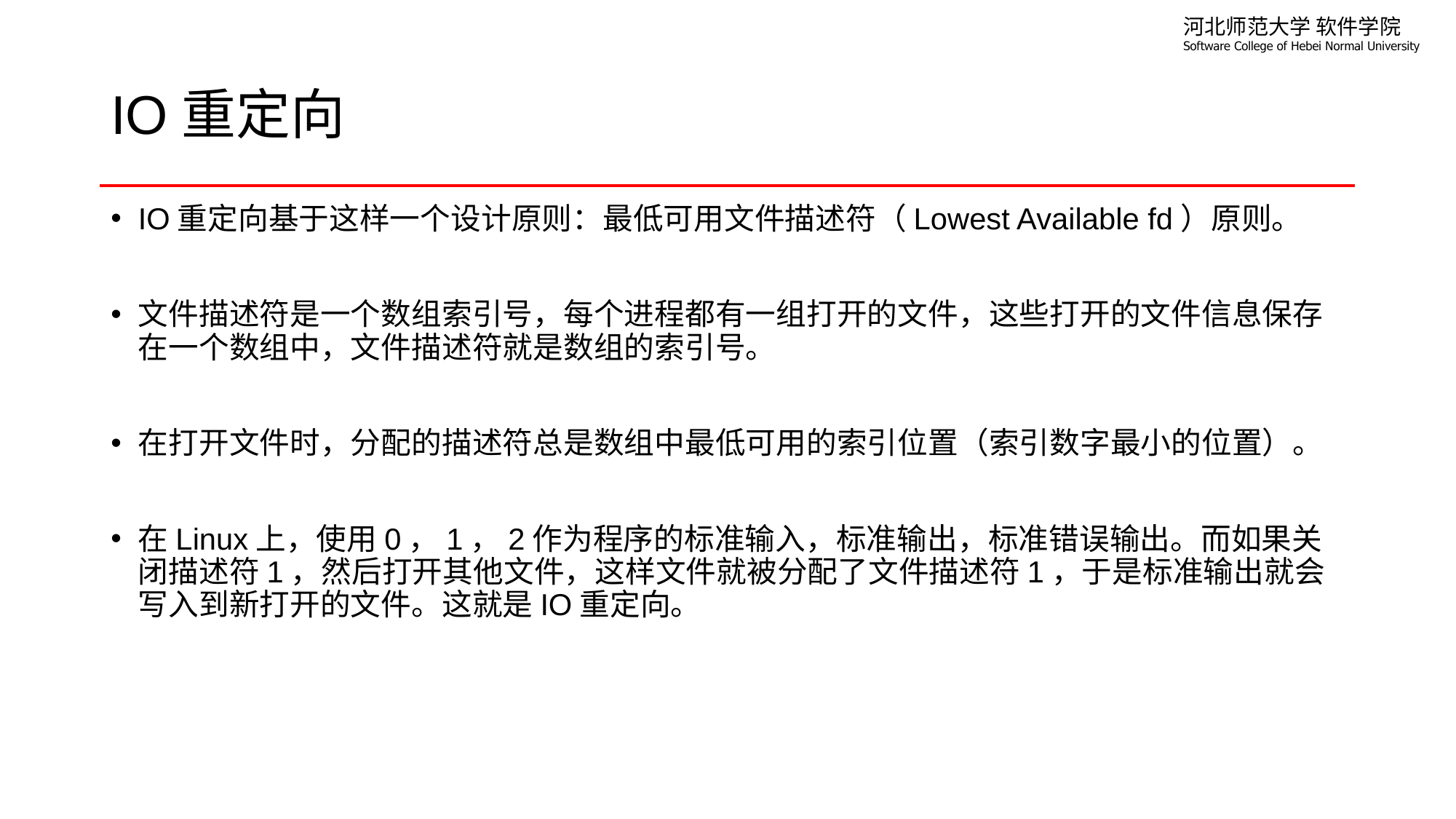

# IO重定向
IO重定向基于这样一个设计原则：最低可用文件描述符（Lowest Available fd）原则。

文件描述符是一个数组索引号，每个进程都有一组打开的文件，这些打开的文件信息保存在一个数组中，文件描述符就是数组的索引号。

在打开文件时，分配的描述符总是数组中最低可用的索引位置（索引数字最小的位置）。

在Linux上，使用0，1，2作为程序的标准输入，标准输出，标准错误输出。而如果关闭描述符1，然后打开其他文件，这样文件就被分配了文件描述符1，于是标准输出就会写入到新打开的文件。这就是IO重定向。